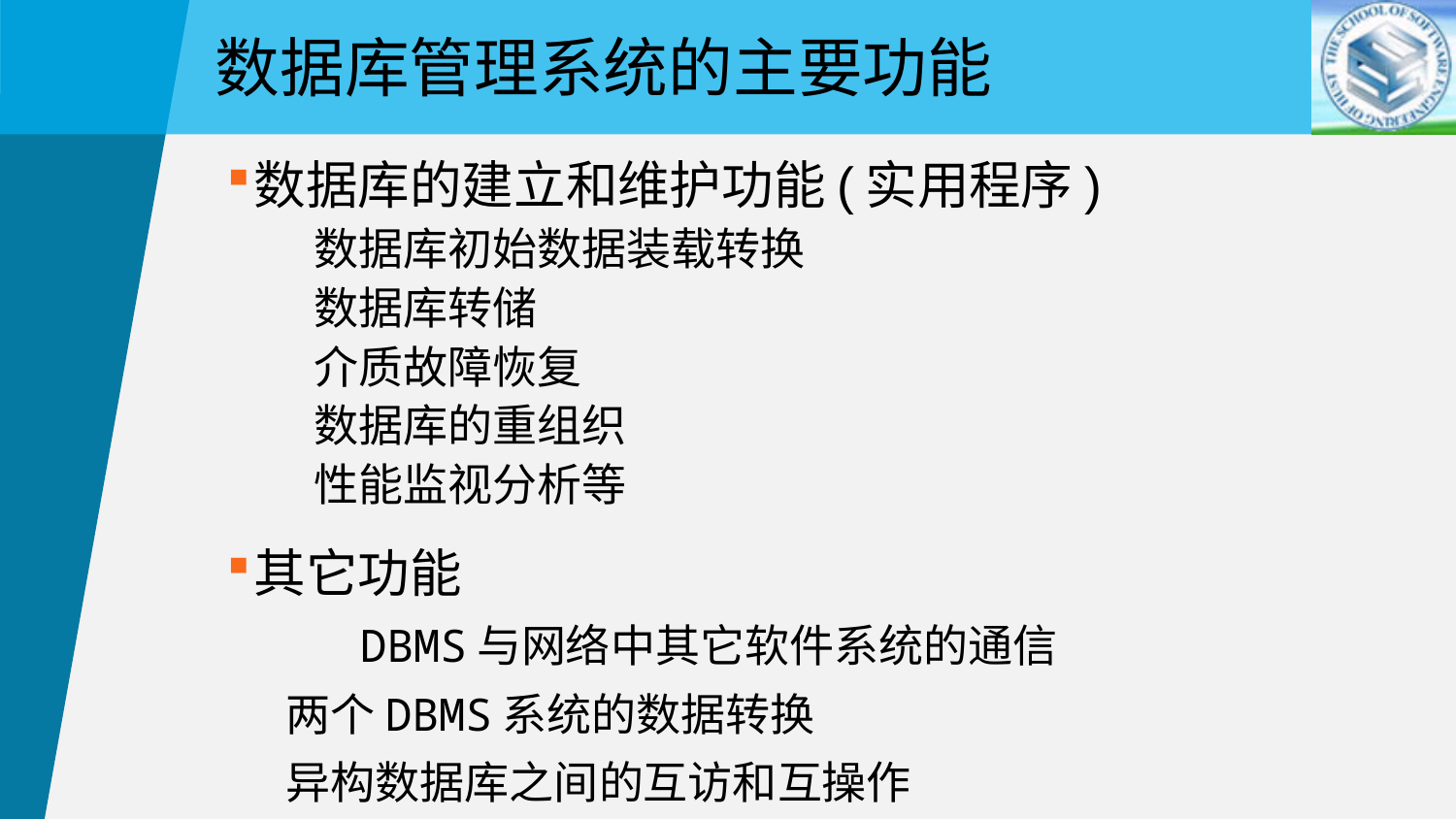

数据库管理系统的主要功能
数据库的建立和维护功能(实用程序)
    数据库初始数据装载转换
    数据库转储
    介质故障恢复
    数据库的重组织
    性能监视分析等
其它功能
     DBMS与网络中其它软件系统的通信
     两个DBMS系统的数据转换
     异构数据库之间的互访和互操作